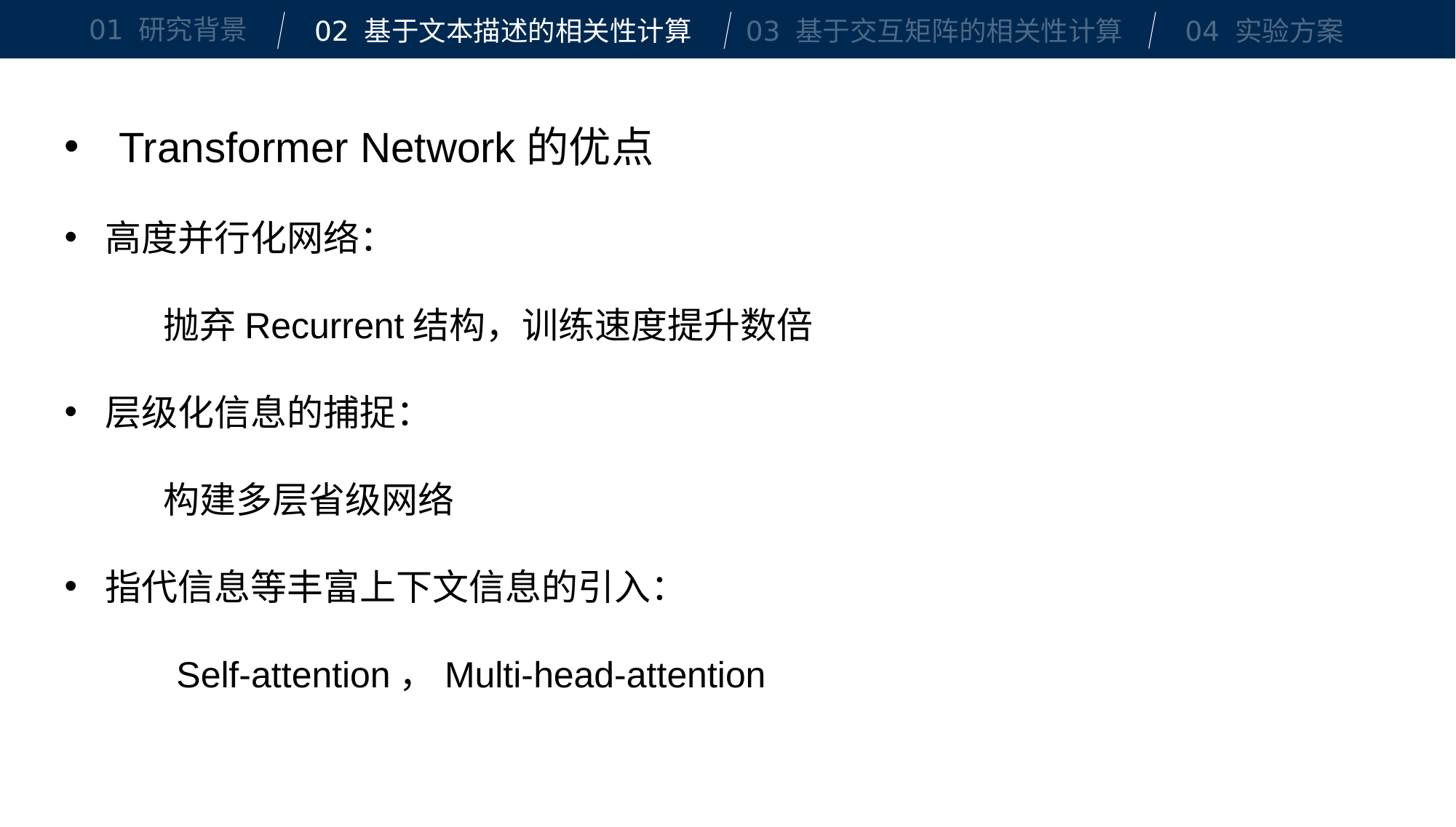

01 研究背景
02 基于文本描述的相关性计算
03 基于交互矩阵的相关性计算
04 实验方案
Transformer Network的优点

高度并行化网络：

           抛弃Recurrent结构，训练速度提升数倍

层级化信息的捕捉：

           构建多层省级网络

指代信息等丰富上下文信息的引入：

           Self-attention，Multi-head-attention
13